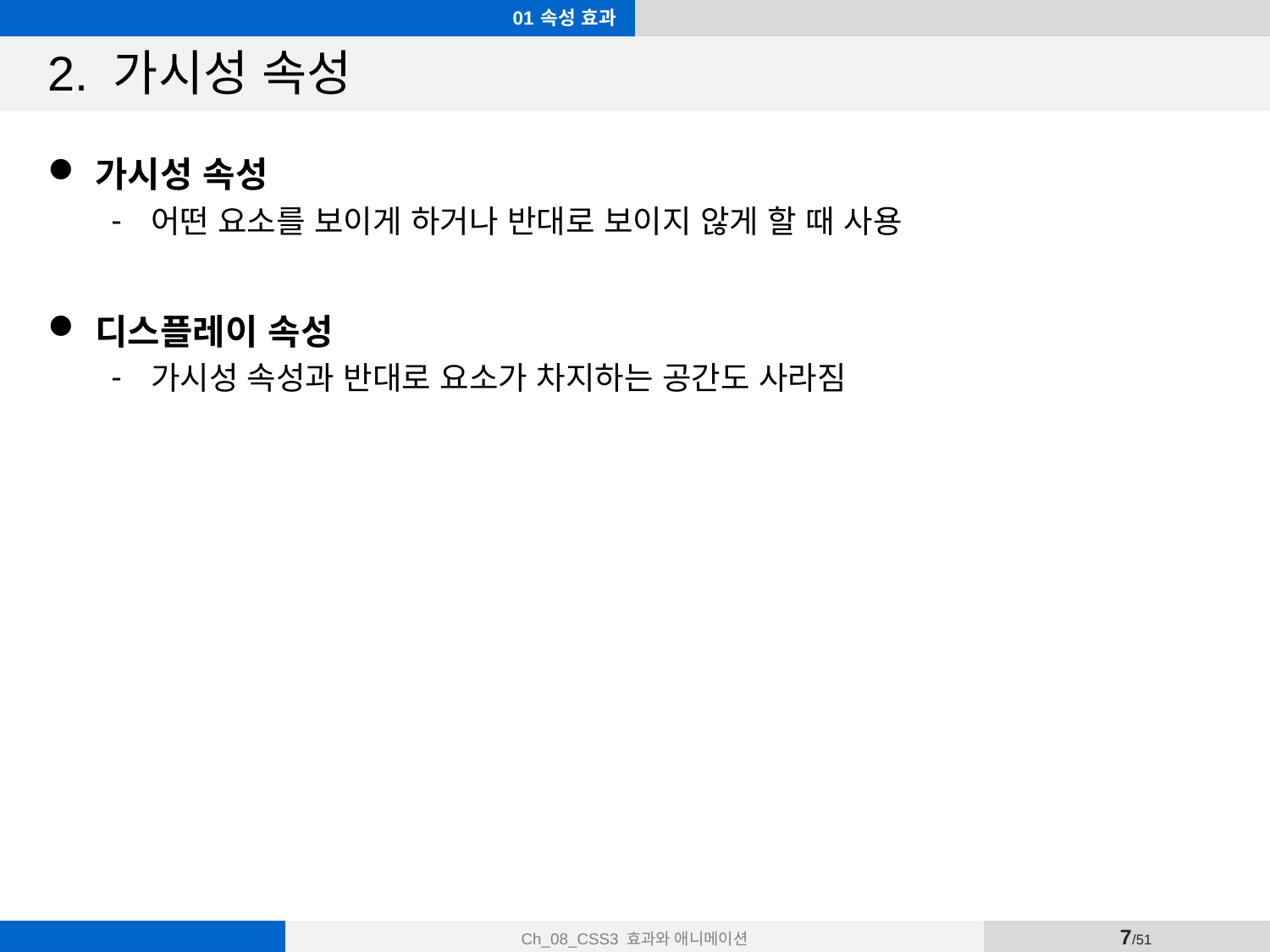

01 속성 효과
# 2. 가시성 속성
가시성 속성
어떤 요소를 보이게 하거나 반대로 보이지 않게 할 때 사용

디스플레이 속성
가시성 속성과 반대로 요소가 차지하는 공간도 사라짐